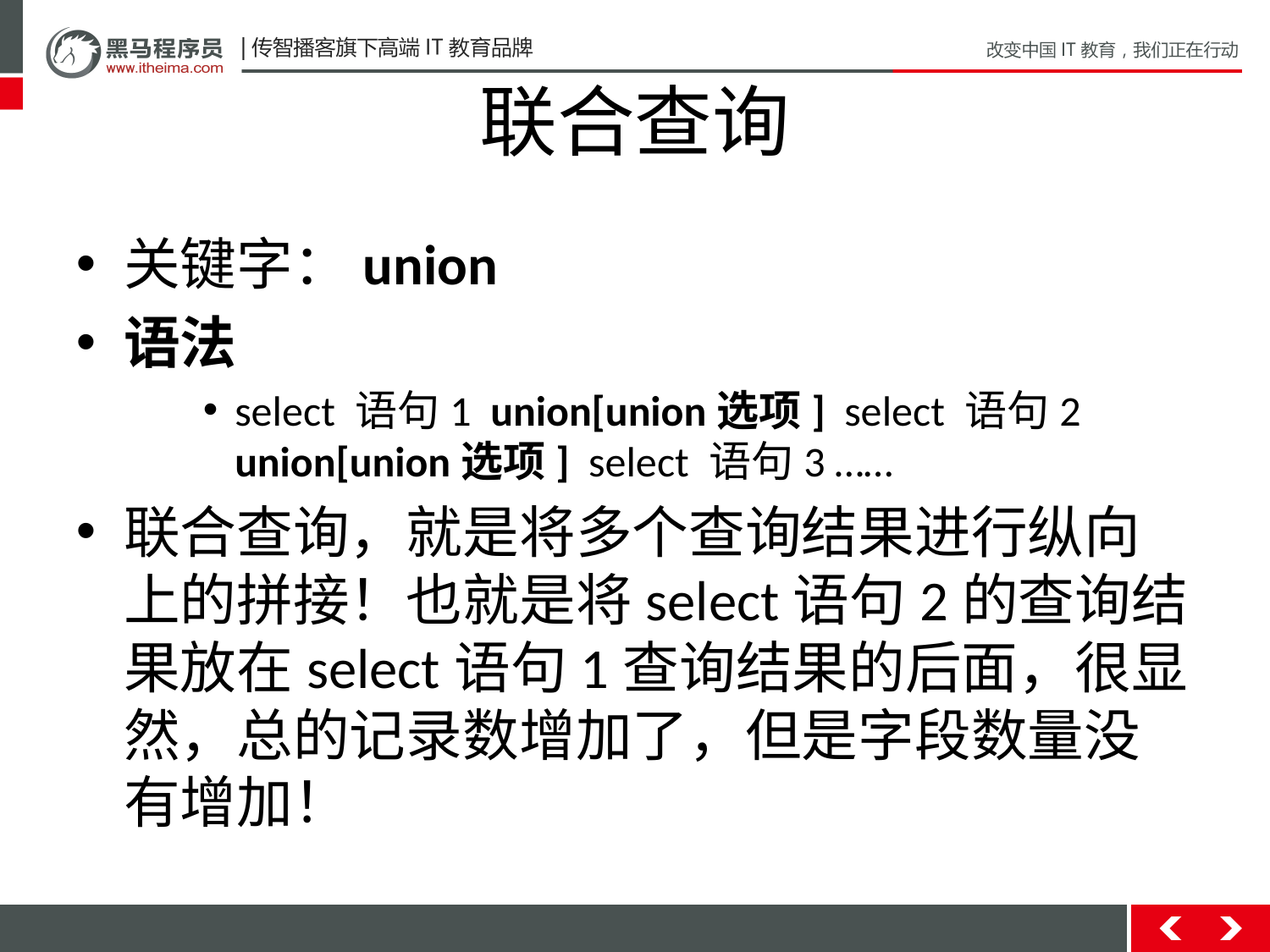

# 联合查询
关键字：union
语法
select 语句1  union[union选项]  select 语句2 union[union选项]  select 语句3 ……
联合查询，就是将多个查询结果进行纵向上的拼接！也就是将select语句2的查询结果放在select语句1查询结果的后面，很显然，总的记录数增加了，但是字段数量没有增加！